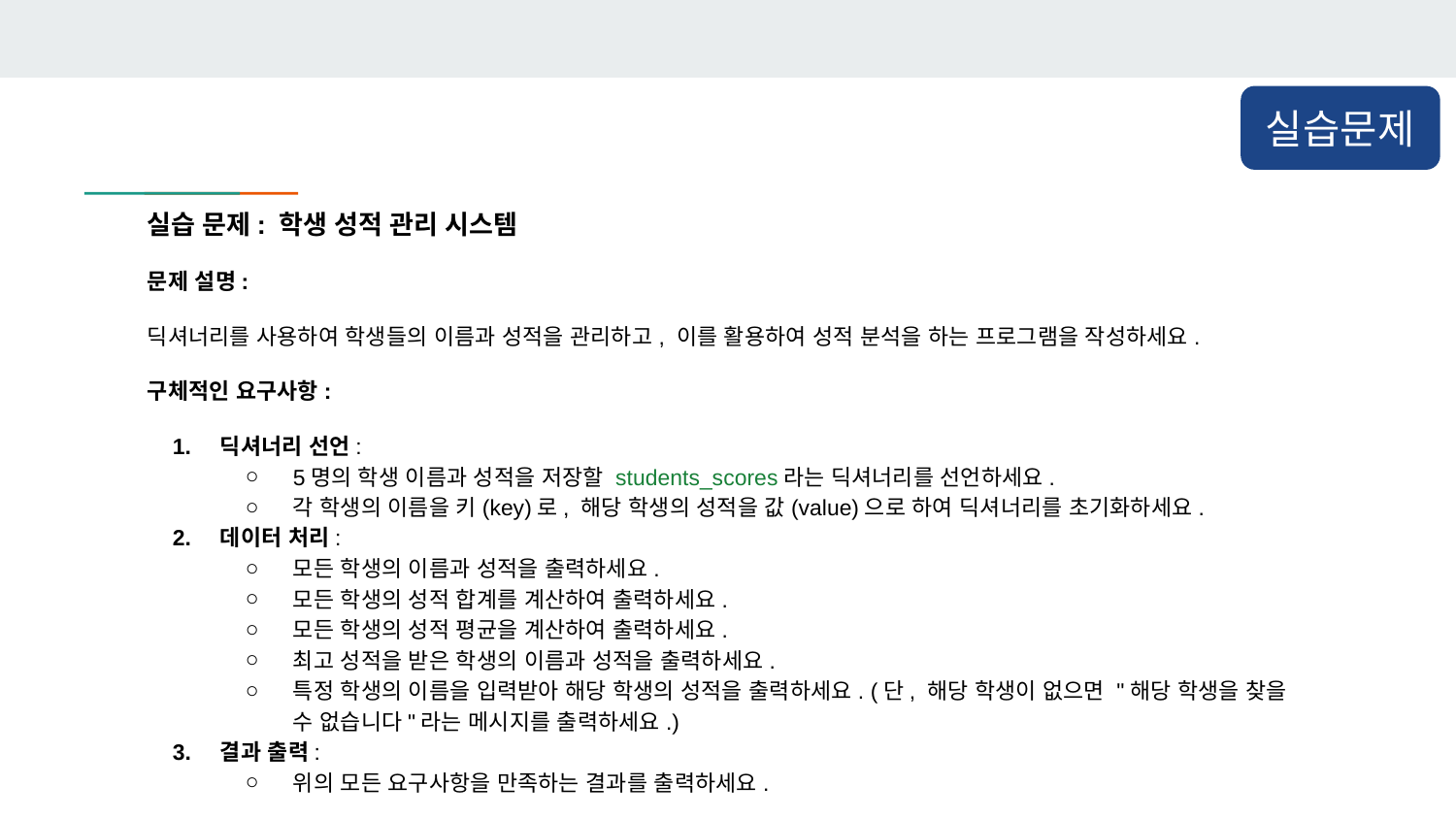

실습문제
실습 문제: 학생 성적 관리 시스템
문제 설명:
딕셔너리를 사용하여 학생들의 이름과 성적을 관리하고, 이를 활용하여 성적 분석을 하는 프로그램을 작성하세요.
구체적인 요구사항:
딕셔너리 선언:
5명의 학생 이름과 성적을 저장할 students_scores라는 딕셔너리를 선언하세요.
각 학생의 이름을 키(key)로, 해당 학생의 성적을 값(value)으로 하여 딕셔너리를 초기화하세요.
데이터 처리:
모든 학생의 이름과 성적을 출력하세요.
모든 학생의 성적 합계를 계산하여 출력하세요.
모든 학생의 성적 평균을 계산하여 출력하세요.
최고 성적을 받은 학생의 이름과 성적을 출력하세요.
특정 학생의 이름을 입력받아 해당 학생의 성적을 출력하세요. (단, 해당 학생이 없으면 "해당 학생을 찾을 수 없습니다"라는 메시지를 출력하세요.)
결과 출력:
위의 모든 요구사항을 만족하는 결과를 출력하세요.